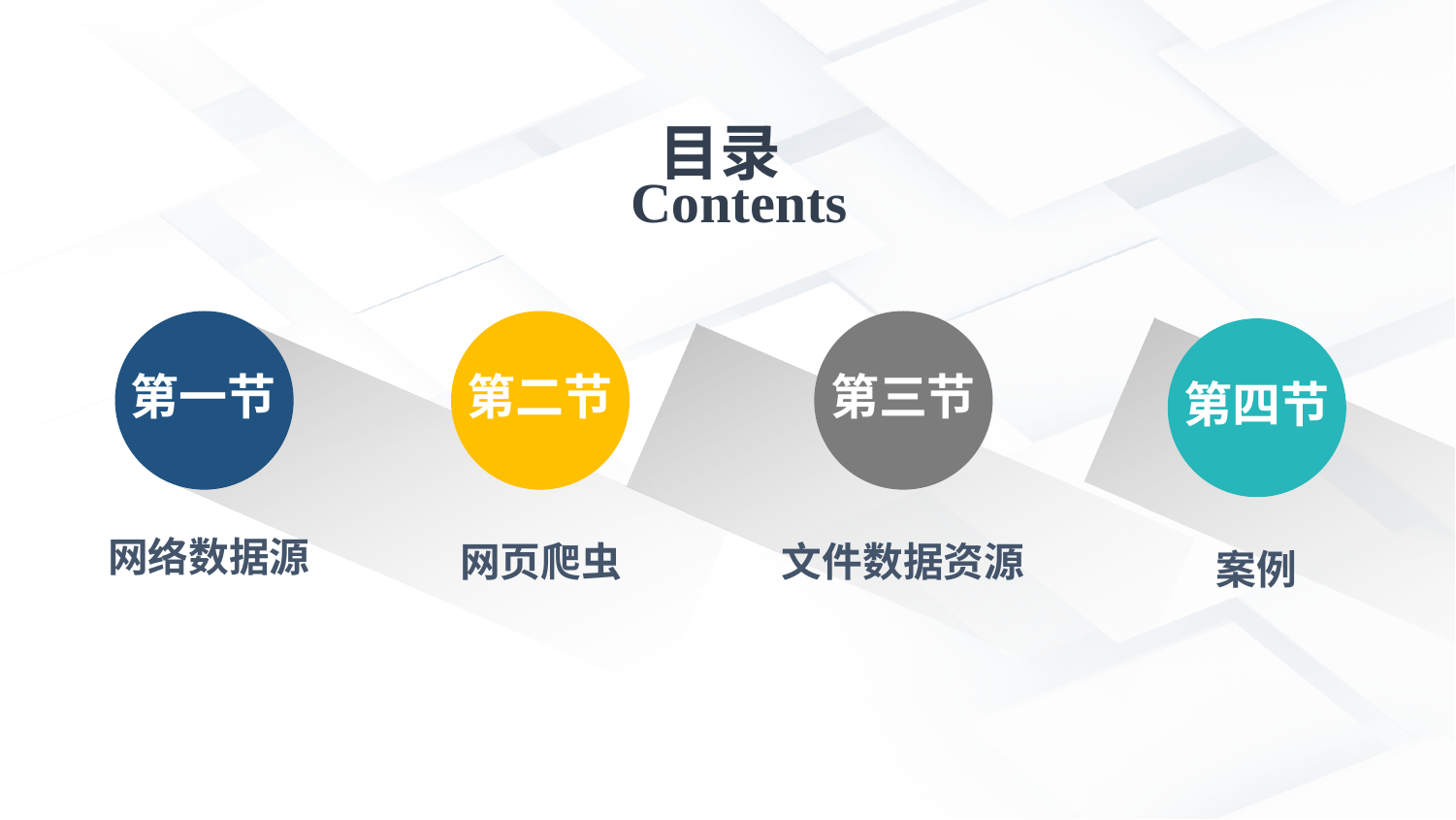

Contents
目录

第一节
网络数据源
第二节
网页爬虫
第三节
文件数据资源
第四节
案例